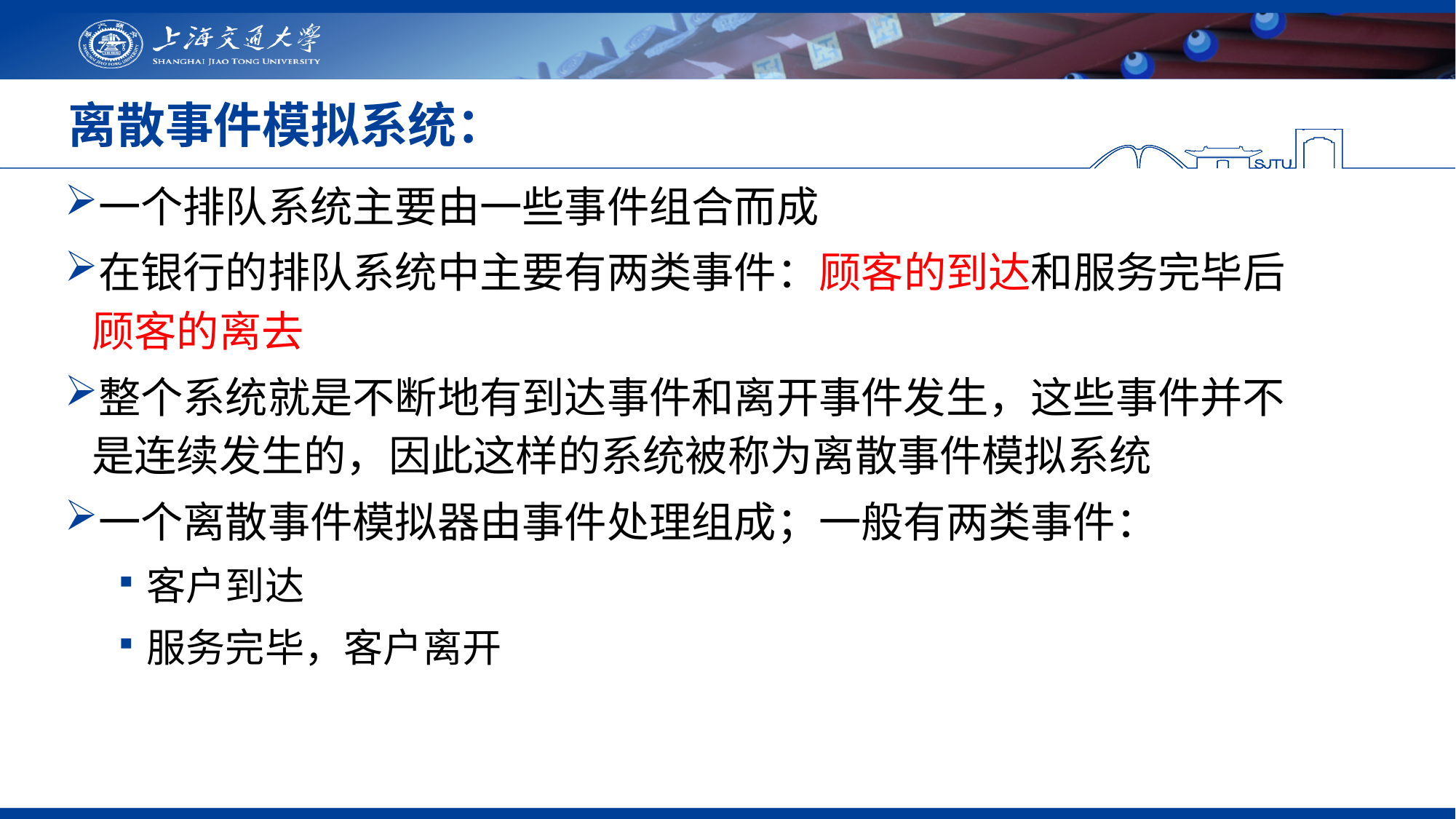

# 离散事件模拟系统：
一个排队系统主要由一些事件组合而成
在银行的排队系统中主要有两类事件：顾客的到达和服务完毕后顾客的离去
整个系统就是不断地有到达事件和离开事件发生，这些事件并不是连续发生的，因此这样的系统被称为离散事件模拟系统
一个离散事件模拟器由事件处理组成；一般有两类事件：
客户到达
服务完毕，客户离开